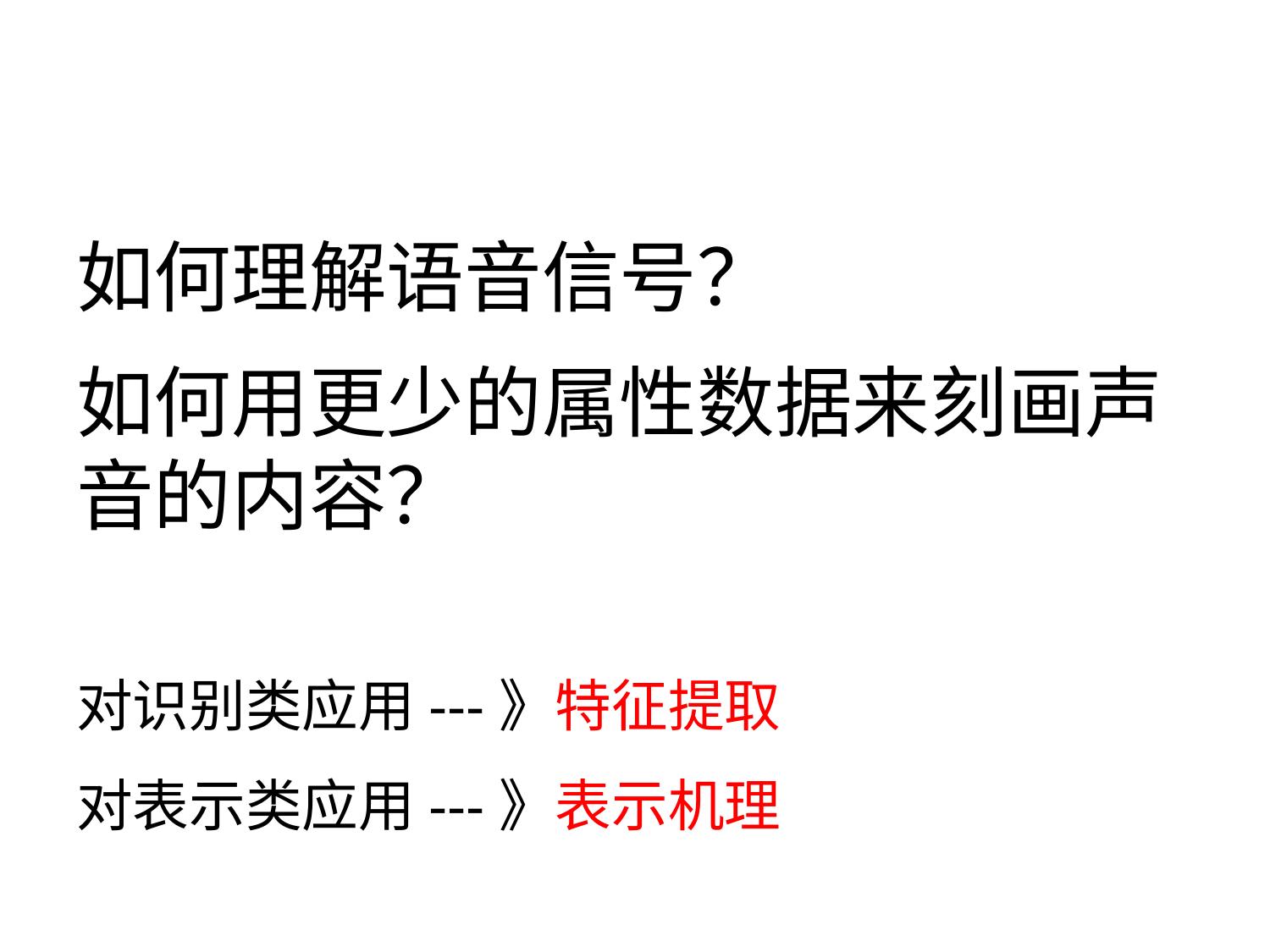

如何理解语音信号？
如何用更少的属性数据来刻画声音的内容？

对识别类应用---》特征提取
对表示类应用---》表示机理